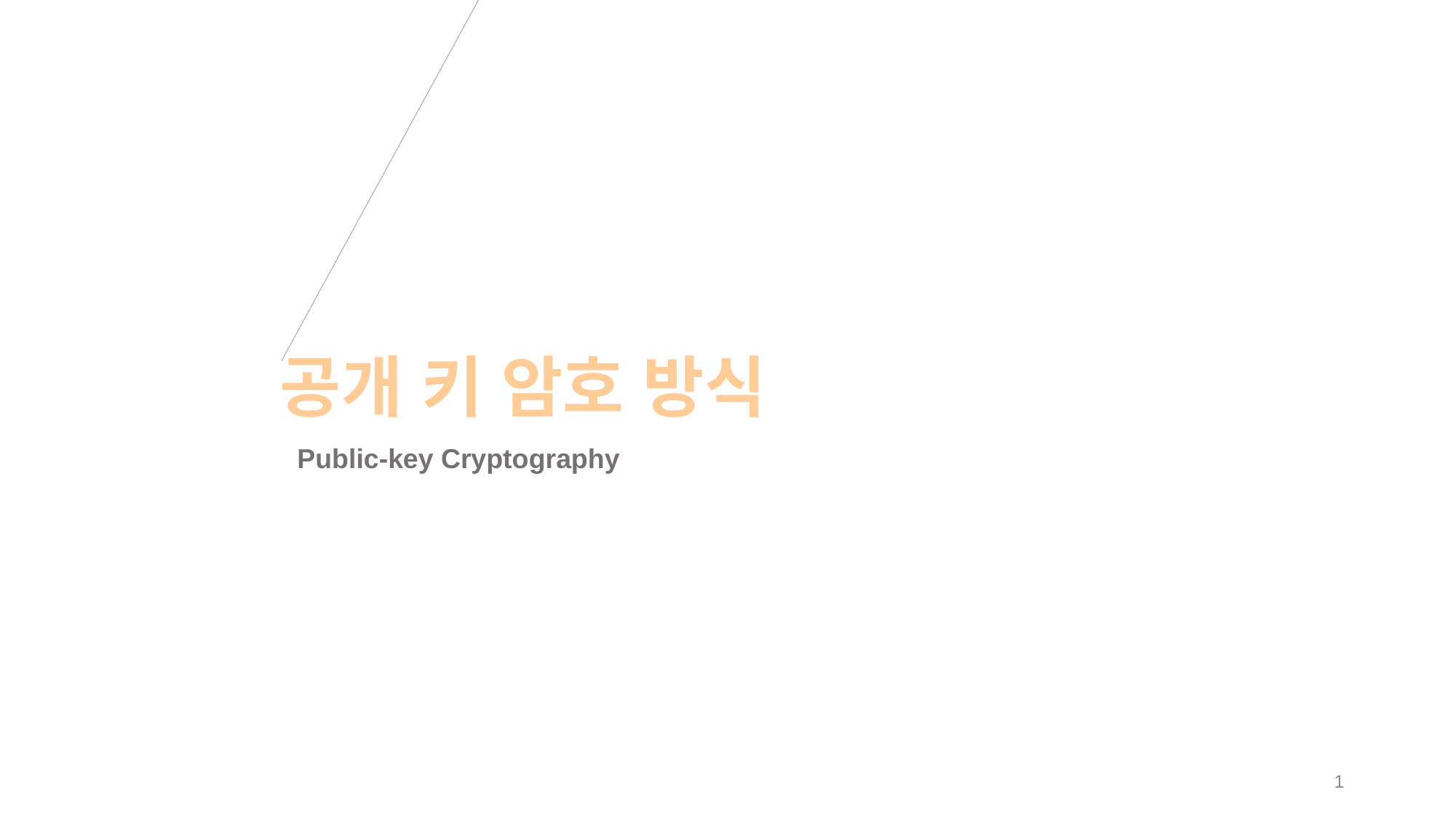

# 공개 키 암호 방식
Public-key Cryptography
1